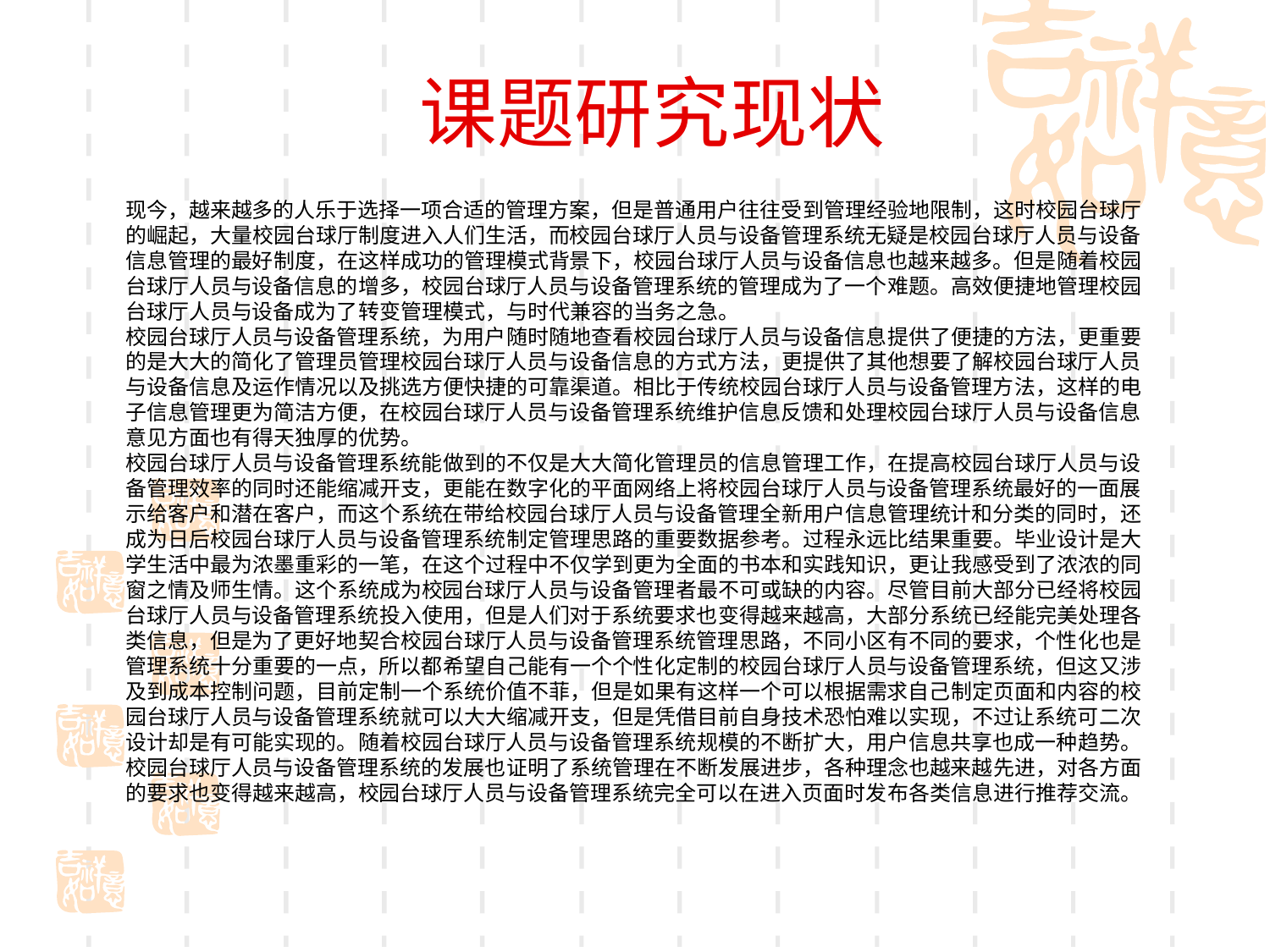

# 课题研究现状
现今，越来越多的人乐于选择一项合适的管理方案，但是普通用户往往受到管理经验地限制，这时校园台球厅的崛起，大量校园台球厅制度进入人们生活，而校园台球厅人员与设备管理系统无疑是校园台球厅人员与设备信息管理的最好制度，在这样成功的管理模式背景下，校园台球厅人员与设备信息也越来越多。但是随着校园台球厅人员与设备信息的增多，校园台球厅人员与设备管理系统的管理成为了一个难题。高效便捷地管理校园台球厅人员与设备成为了转变管理模式，与时代兼容的当务之急。
校园台球厅人员与设备管理系统，为用户随时随地查看校园台球厅人员与设备信息提供了便捷的方法，更重要的是大大的简化了管理员管理校园台球厅人员与设备信息的方式方法，更提供了其他想要了解校园台球厅人员与设备信息及运作情况以及挑选方便快捷的可靠渠道。相比于传统校园台球厅人员与设备管理方法，这样的电子信息管理更为简洁方便，在校园台球厅人员与设备管理系统维护信息反馈和处理校园台球厅人员与设备信息意见方面也有得天独厚的优势。
校园台球厅人员与设备管理系统能做到的不仅是大大简化管理员的信息管理工作，在提高校园台球厅人员与设备管理效率的同时还能缩减开支，更能在数字化的平面网络上将校园台球厅人员与设备管理系统最好的一面展示给客户和潜在客户，而这个系统在带给校园台球厅人员与设备管理全新用户信息管理统计和分类的同时，还成为日后校园台球厅人员与设备管理系统制定管理思路的重要数据参考。过程永远比结果重要。毕业设计是大学生活中最为浓墨重彩的一笔，在这个过程中不仅学到更为全面的书本和实践知识，更让我感受到了浓浓的同窗之情及师生情。这个系统成为校园台球厅人员与设备管理者最不可或缺的内容。尽管目前大部分已经将校园台球厅人员与设备管理系统投入使用，但是人们对于系统要求也变得越来越高，大部分系统已经能完美处理各类信息，但是为了更好地契合校园台球厅人员与设备管理系统管理思路，不同小区有不同的要求，个性化也是管理系统十分重要的一点，所以都希望自己能有一个个性化定制的校园台球厅人员与设备管理系统，但这又涉及到成本控制问题，目前定制一个系统价值不菲，但是如果有这样一个可以根据需求自己制定页面和内容的校园台球厅人员与设备管理系统就可以大大缩减开支，但是凭借目前自身技术恐怕难以实现，不过让系统可二次设计却是有可能实现的。随着校园台球厅人员与设备管理系统规模的不断扩大，用户信息共享也成一种趋势。校园台球厅人员与设备管理系统的发展也证明了系统管理在不断发展进步，各种理念也越来越先进，对各方面的要求也变得越来越高，校园台球厅人员与设备管理系统完全可以在进入页面时发布各类信息进行推荐交流。